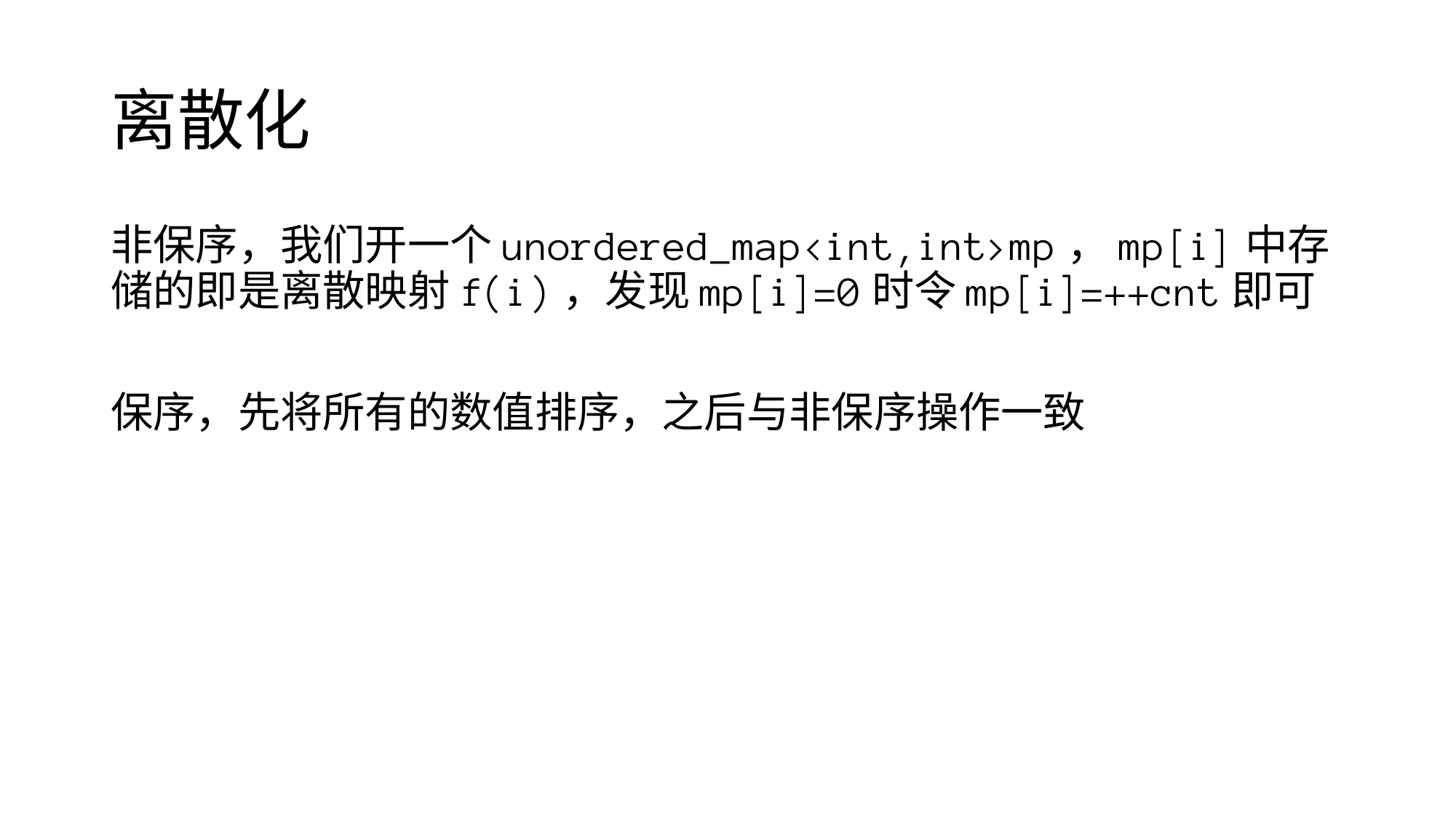

# 离散化
非保序，我们开一个unordered_map<int,int>mp，mp[i]中存储的即是离散映射f(i)，发现mp[i]=0时令mp[i]=++cnt即可

保序，先将所有的数值排序，之后与非保序操作一致